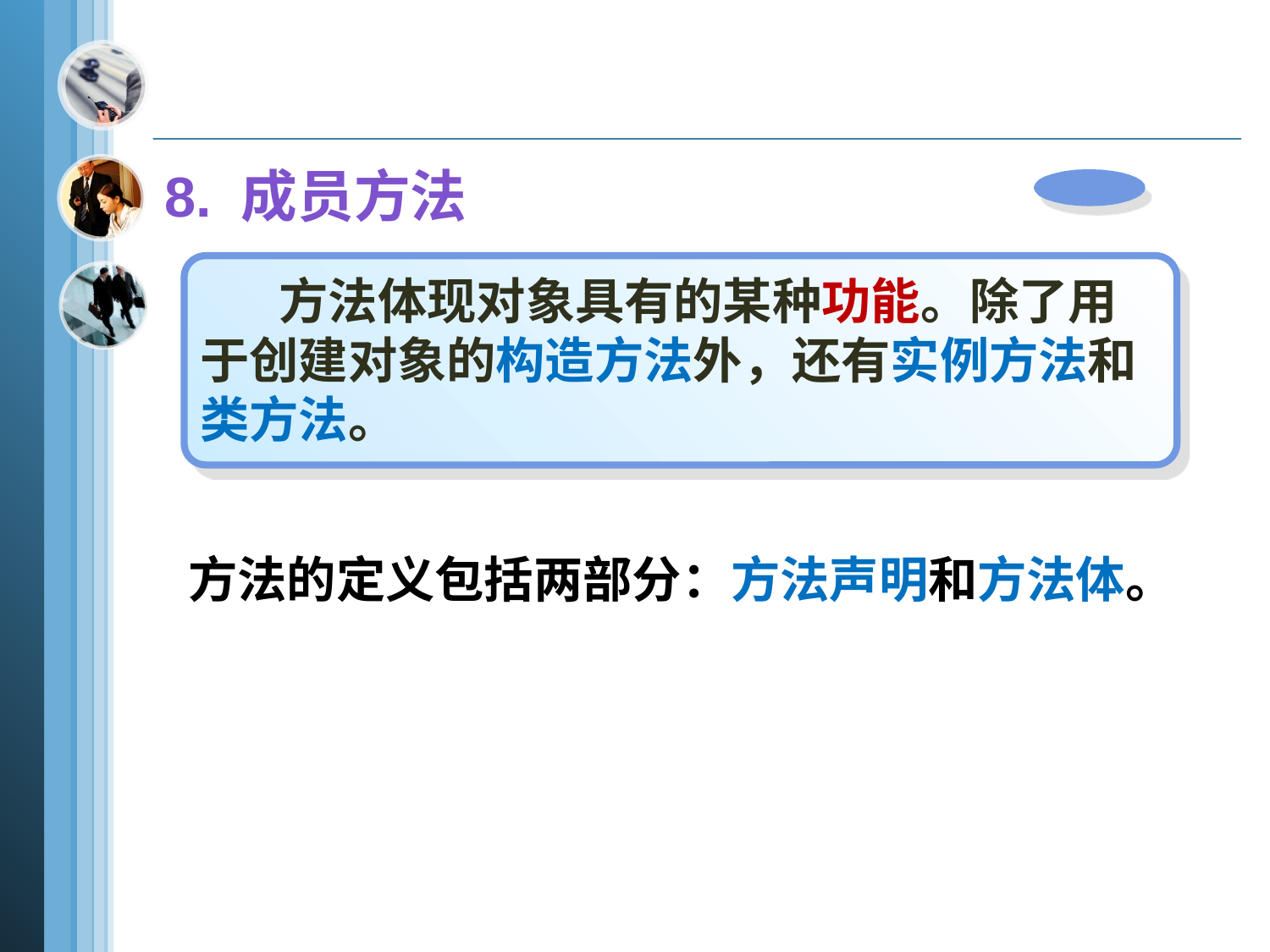

8. 成员方法

      方法体现对象具有的某种功能。除了用于创建对象的构造方法外，还有实例方法和类方法。
方法的定义包括两部分：方法声明和方法体。